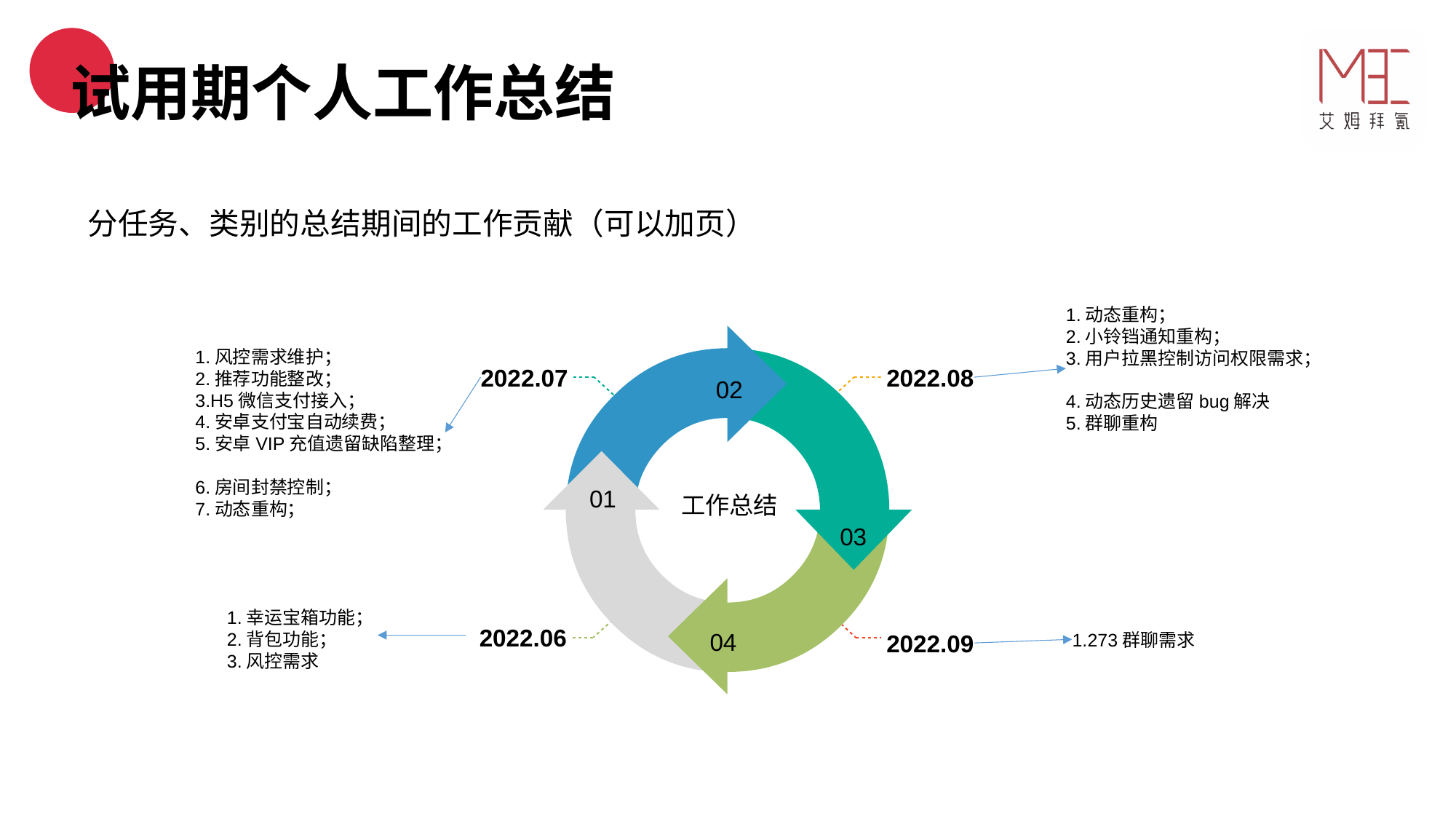

试用期个人工作总结
分任务、类别的总结期间的工作贡献（可以加页）
1.动态重构；
2.小铃铛通知重构；
3.用户拉黑控制访问权限需求；
4.动态历史遗留bug解决
5.群聊重构

02

01
工作总结

03

04
1.风控需求维护；
2.推荐功能整改；
3.H5微信支付接入；
4.安卓支付宝自动续费；
5.安卓VIP充值遗留缺陷整理；
6.房间封禁控制；
7.动态重构；
2022.07
2022.08
1.幸运宝箱功能；
2.背包功能；
3.风控需求
2022.06
2022.09
1.273群聊需求